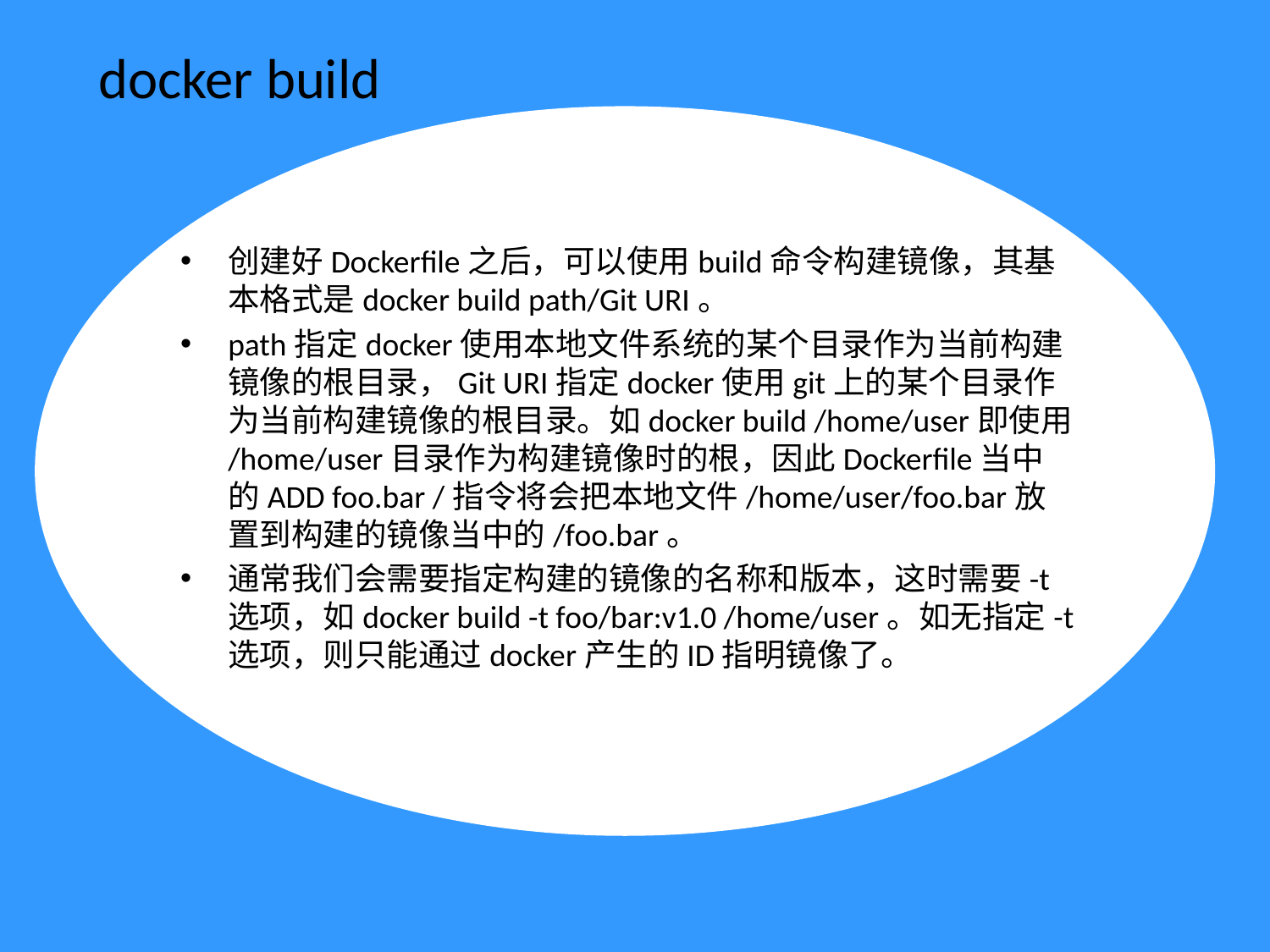

# docker build
创建好Dockerfile之后，可以使用build命令构建镜像，其基本格式是docker build path/Git URI。
path指定docker使用本地文件系统的某个目录作为当前构建镜像的根目录，Git URI指定docker使用git上的某个目录作为当前构建镜像的根目录。如docker build /home/user即使用/home/user目录作为构建镜像时的根，因此Dockerfile当中的ADD foo.bar /指令将会把本地文件/home/user/foo.bar放置到构建的镜像当中的/foo.bar。
通常我们会需要指定构建的镜像的名称和版本，这时需要-t选项，如docker build -t foo/bar:v1.0 /home/user。如无指定-t选项，则只能通过docker产生的ID指明镜像了。